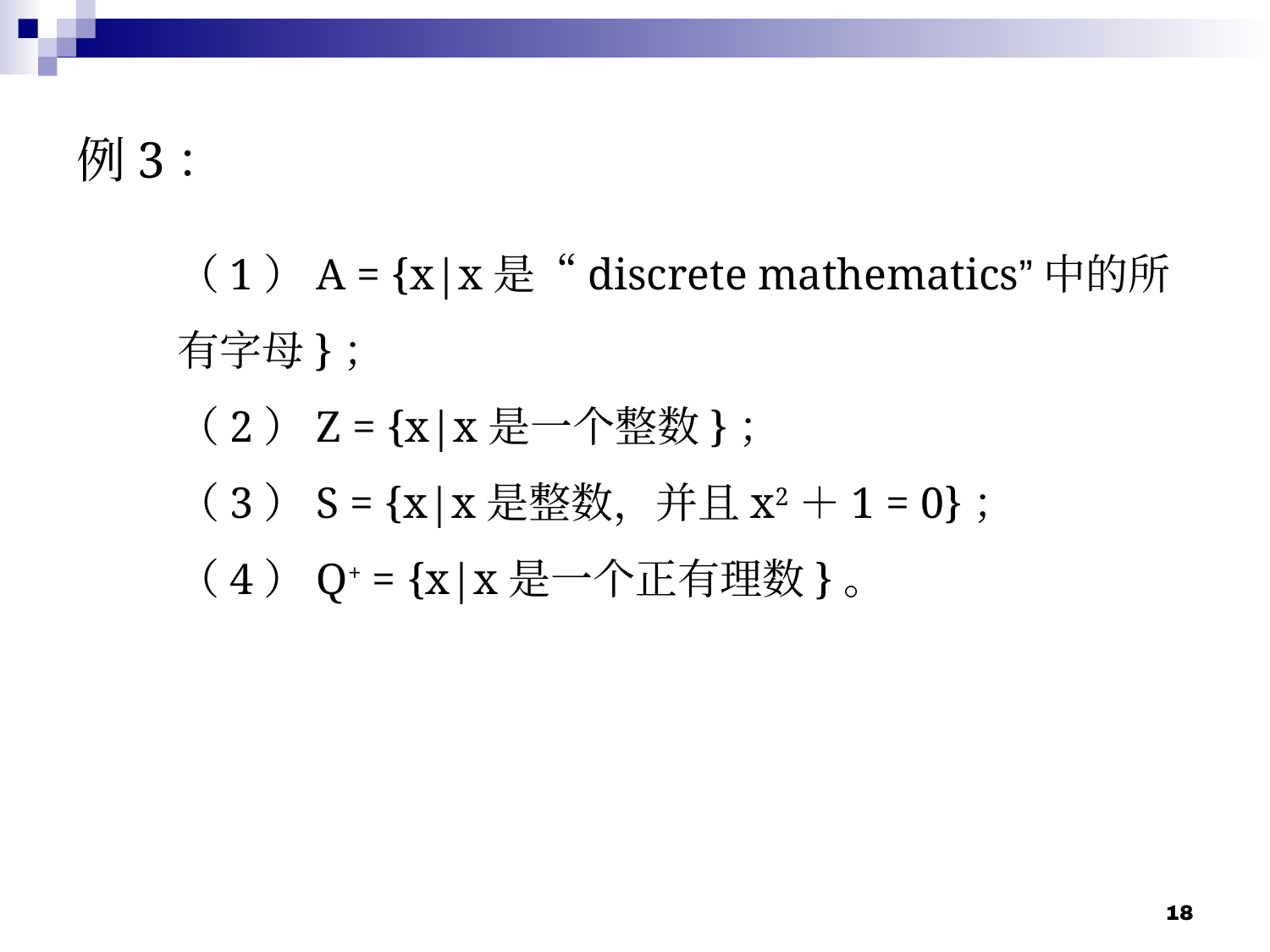

# 例3：
（1）A = {x|x是“discrete mathematics”中的所有字母}；
（2）Z = {x|x是一个整数}；
（3）S = {x|x是整数，并且x2＋1 = 0}；
（4）Q+ = {x|x是一个正有理数}。
18